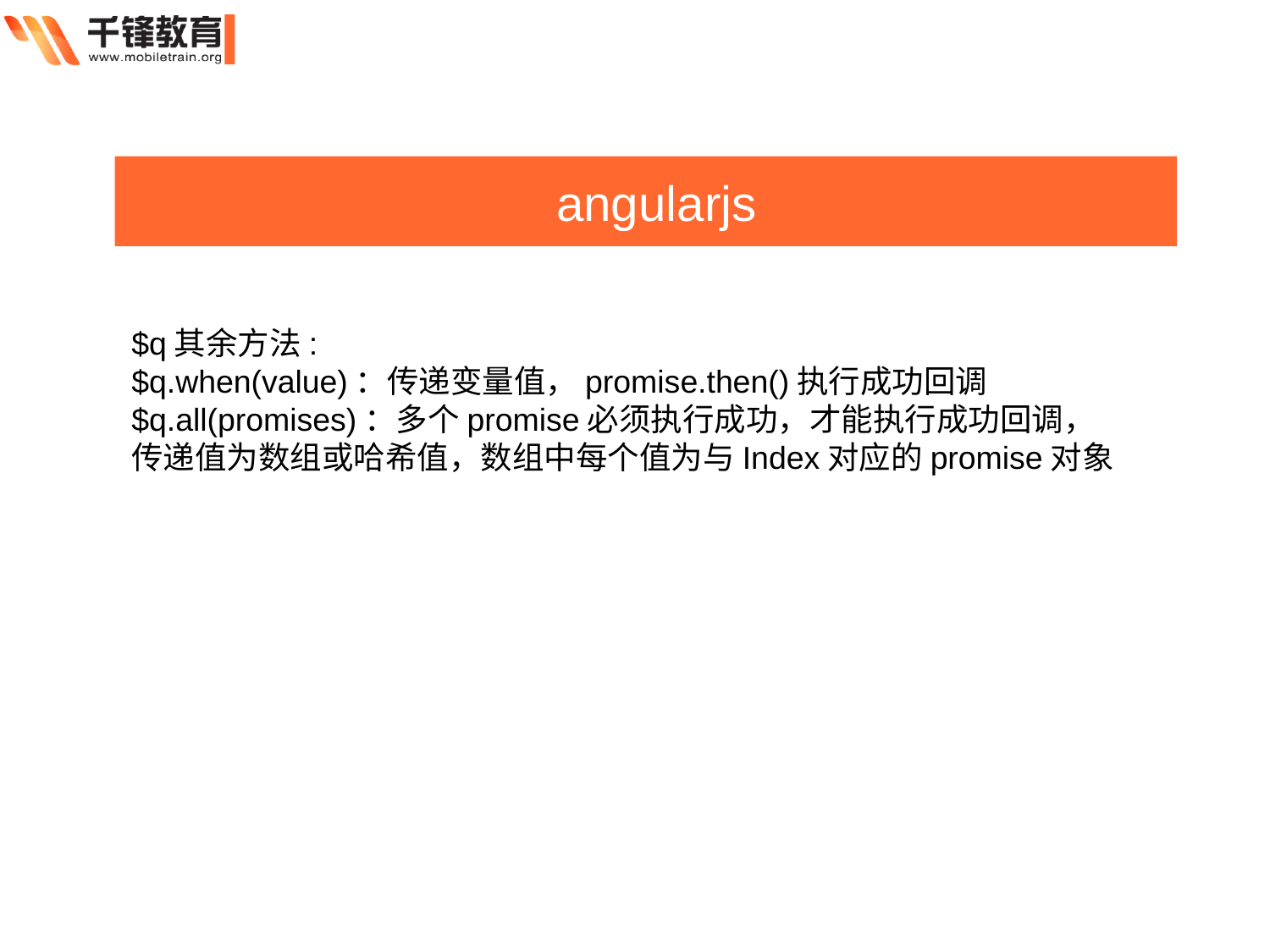

angularjs
$q其余方法:
$q.when(value)：传递变量值，promise.then()执行成功回调
$q.all(promises)：多个promise必须执行成功，才能执行成功回调，
传递值为数组或哈希值，数组中每个值为与Index对应的promise对象